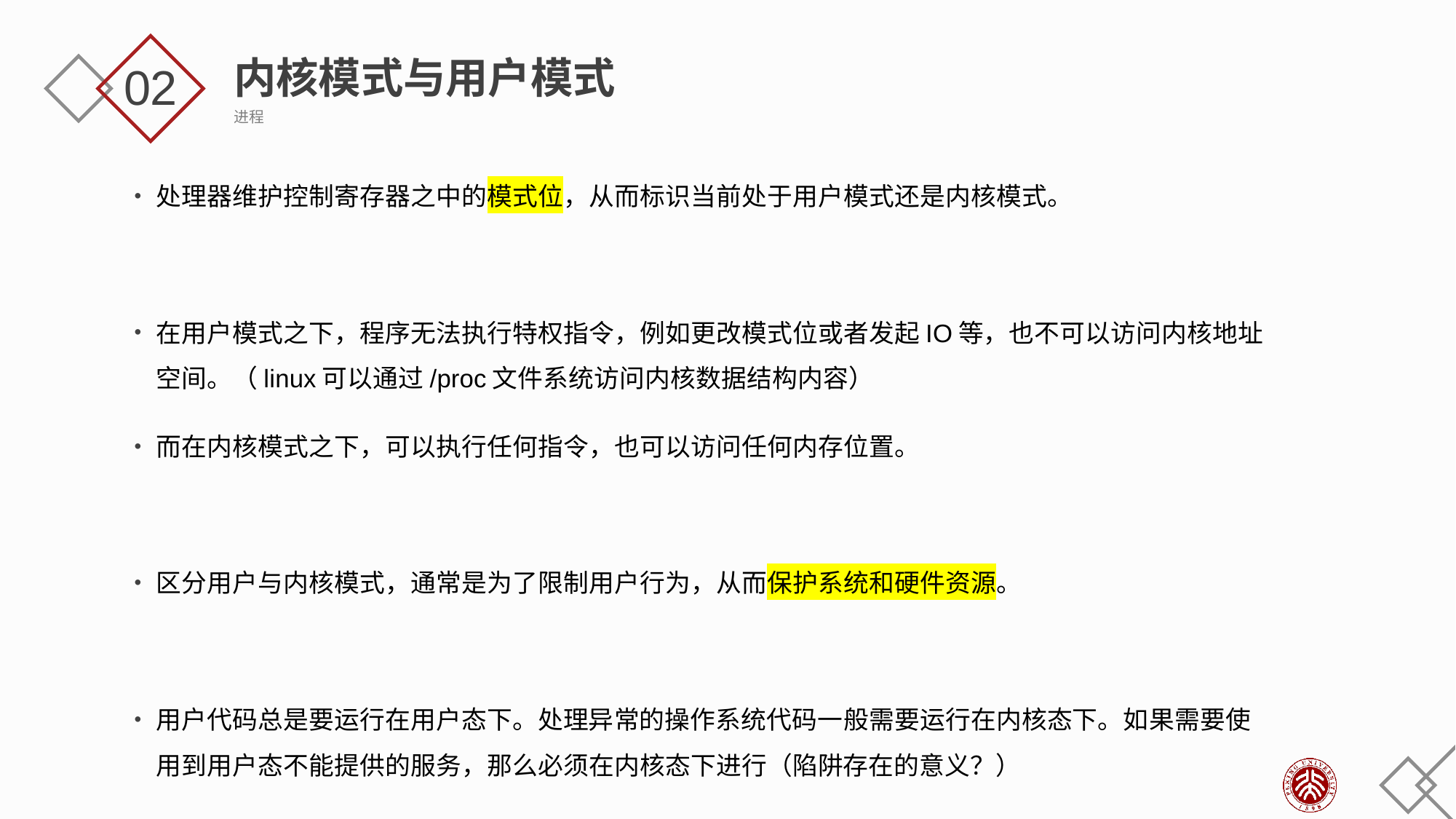

内核模式与用户模式
进程
02

处理器维护控制寄存器之中的模式位，从而标识当前处于用户模式还是内核模式。

在用户模式之下，程序无法执行特权指令，例如更改模式位或者发起IO等，也不可以访问内核地址空间。（linux可以通过/proc文件系统访问内核数据结构内容）
而在内核模式之下，可以执行任何指令，也可以访问任何内存位置。

区分用户与内核模式，通常是为了限制用户行为，从而保护系统和硬件资源。

用户代码总是要运行在用户态下。处理异常的操作系统代码一般需要运行在内核态下。如果需要使用到用户态不能提供的服务，那么必须在内核态下进行（陷阱存在的意义？）

11